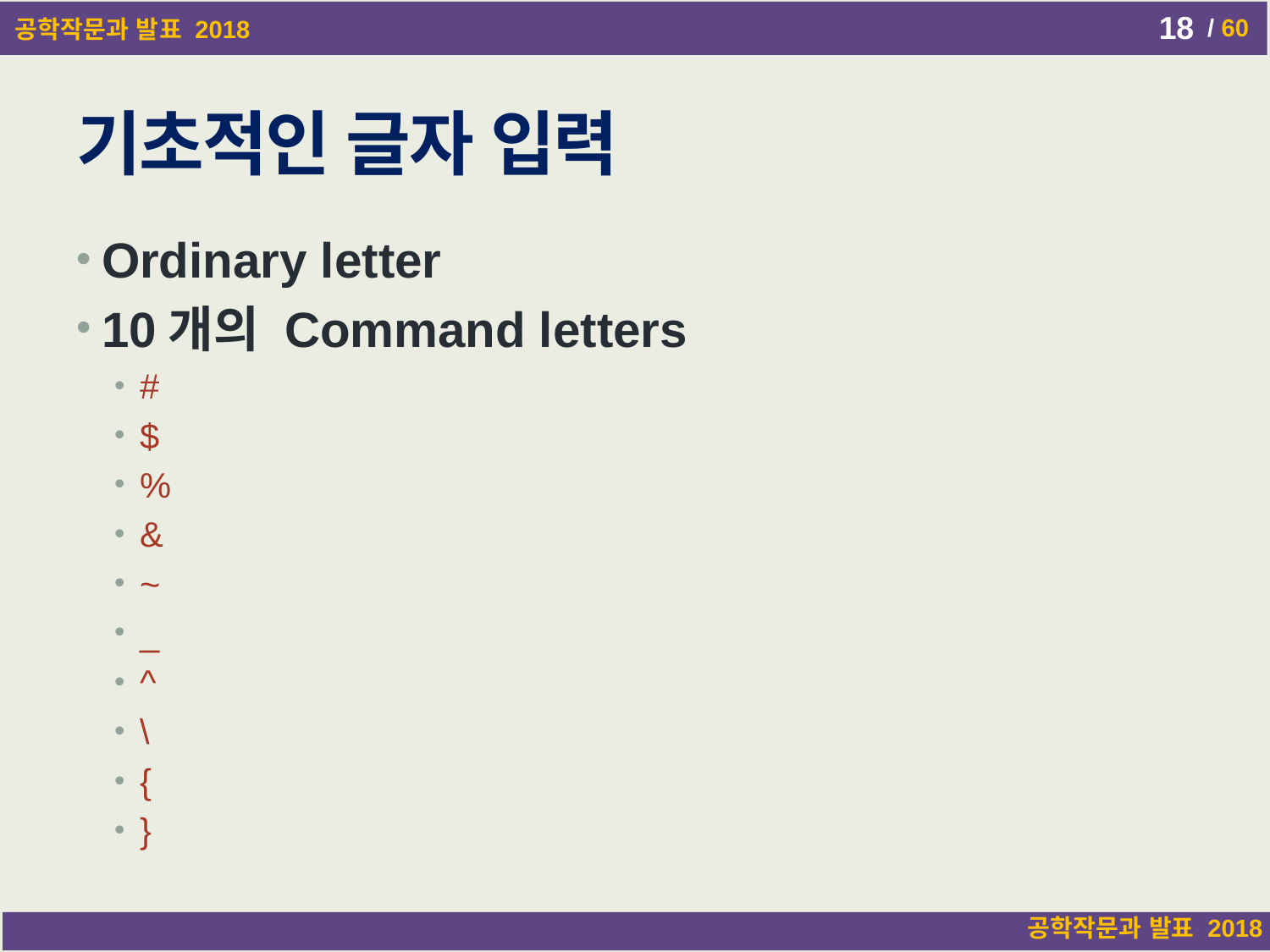

18
# 기초적인 글자 입력
Ordinary letter
10개의 Command letters
#
$
%
&
~
_
^
\
{
}